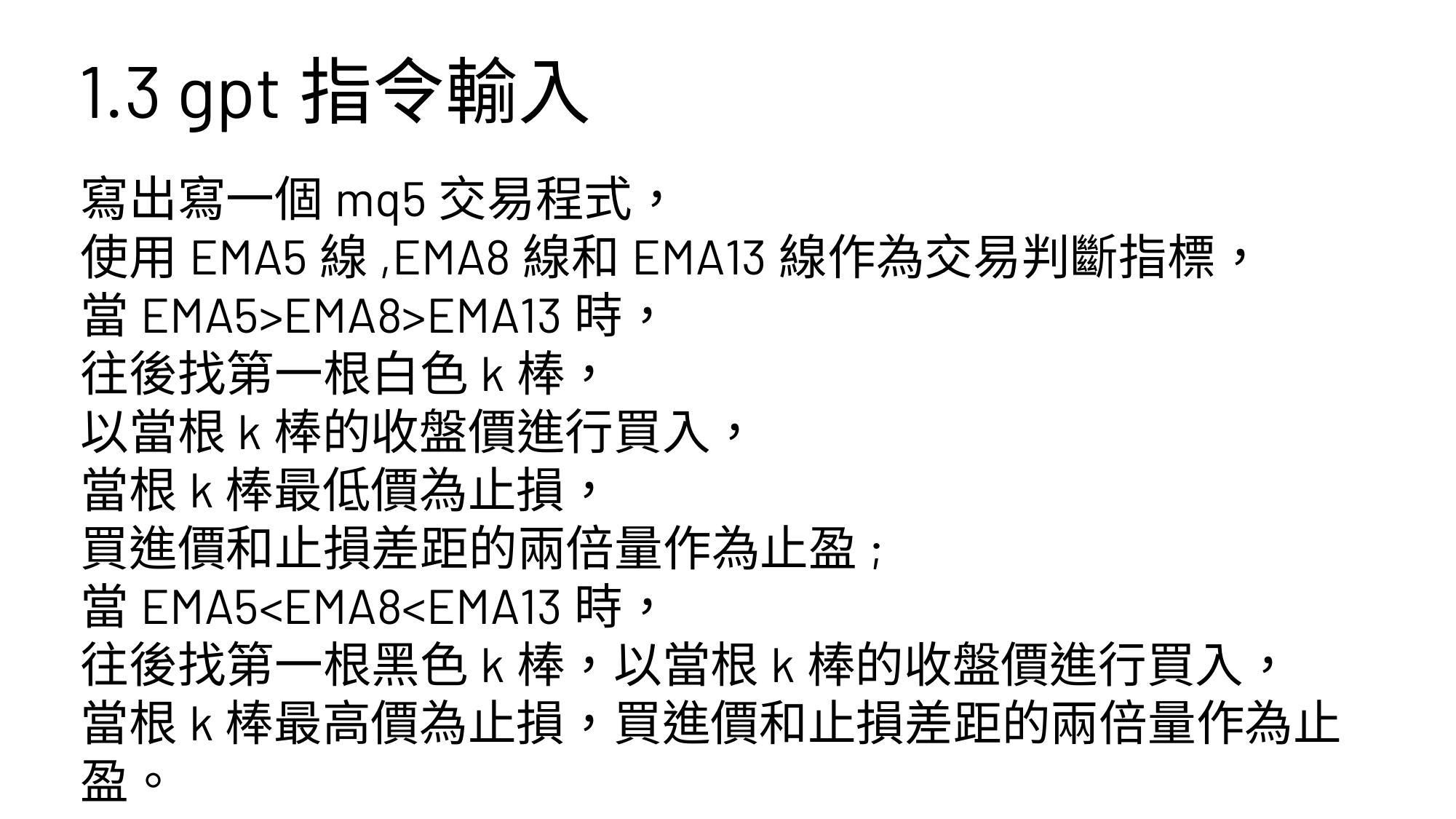

1.3 gpt指令輸入
寫出寫一個mq5交易程式，
使用EMA5線,EMA8線和EMA13線作為交易判斷指標，
當EMA5>EMA8>EMA13時，
往後找第一根白色k棒，
以當根k棒的收盤價進行買入，
當根k棒最低價為止損，
買進價和止損差距的兩倍量作為止盈;
當EMA5<EMA8<EMA13時，
往後找第一根黑色k棒，以當根k棒的收盤價進行買入，
當根k棒最高價為止損，買進價和止損差距的兩倍量作為止盈。